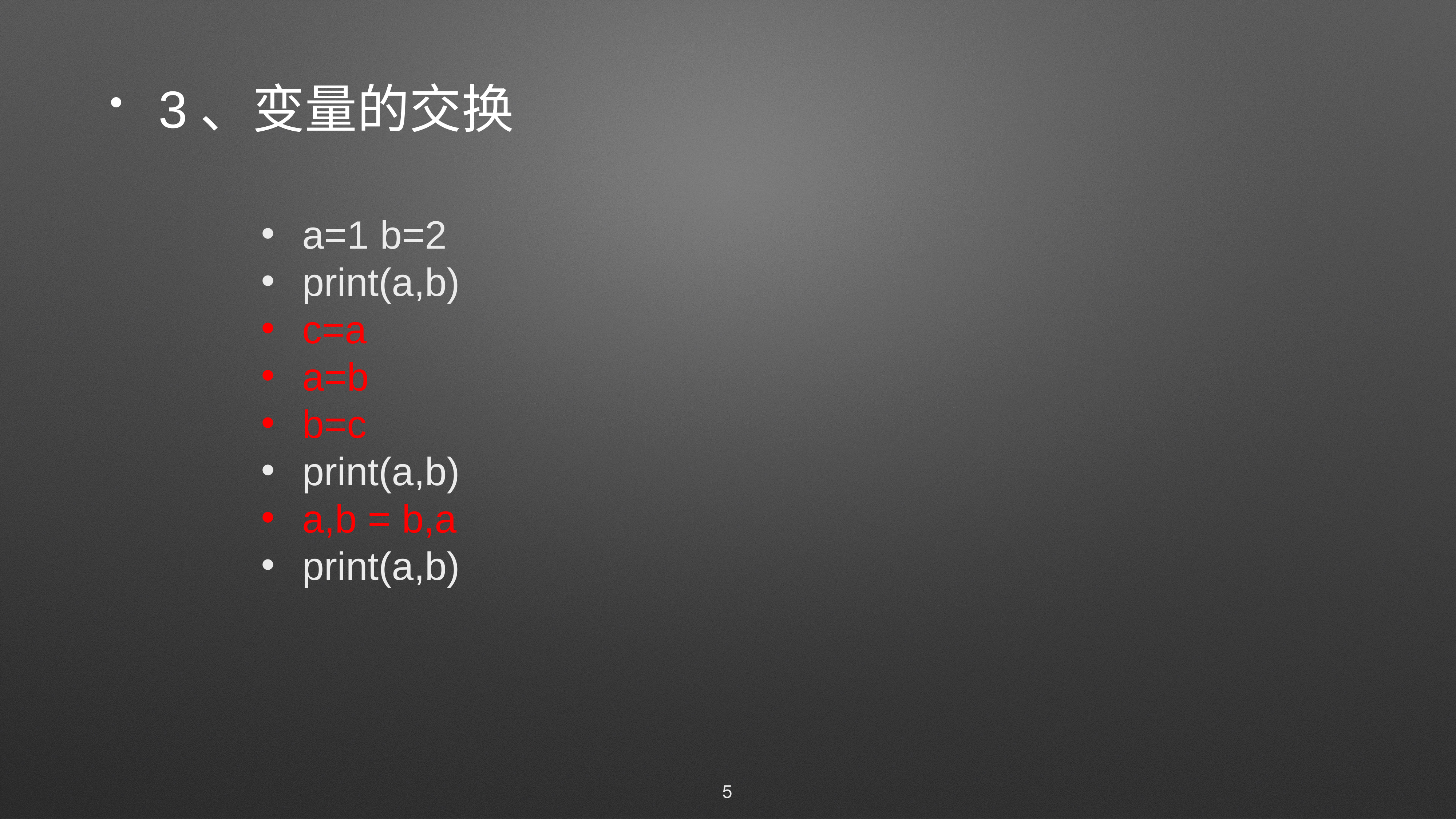

# 3、变量的交换
a=1 b=2
print(a,b)
c=a
a=b
b=c
print(a,b)
a,b = b,a
print(a,b)

5